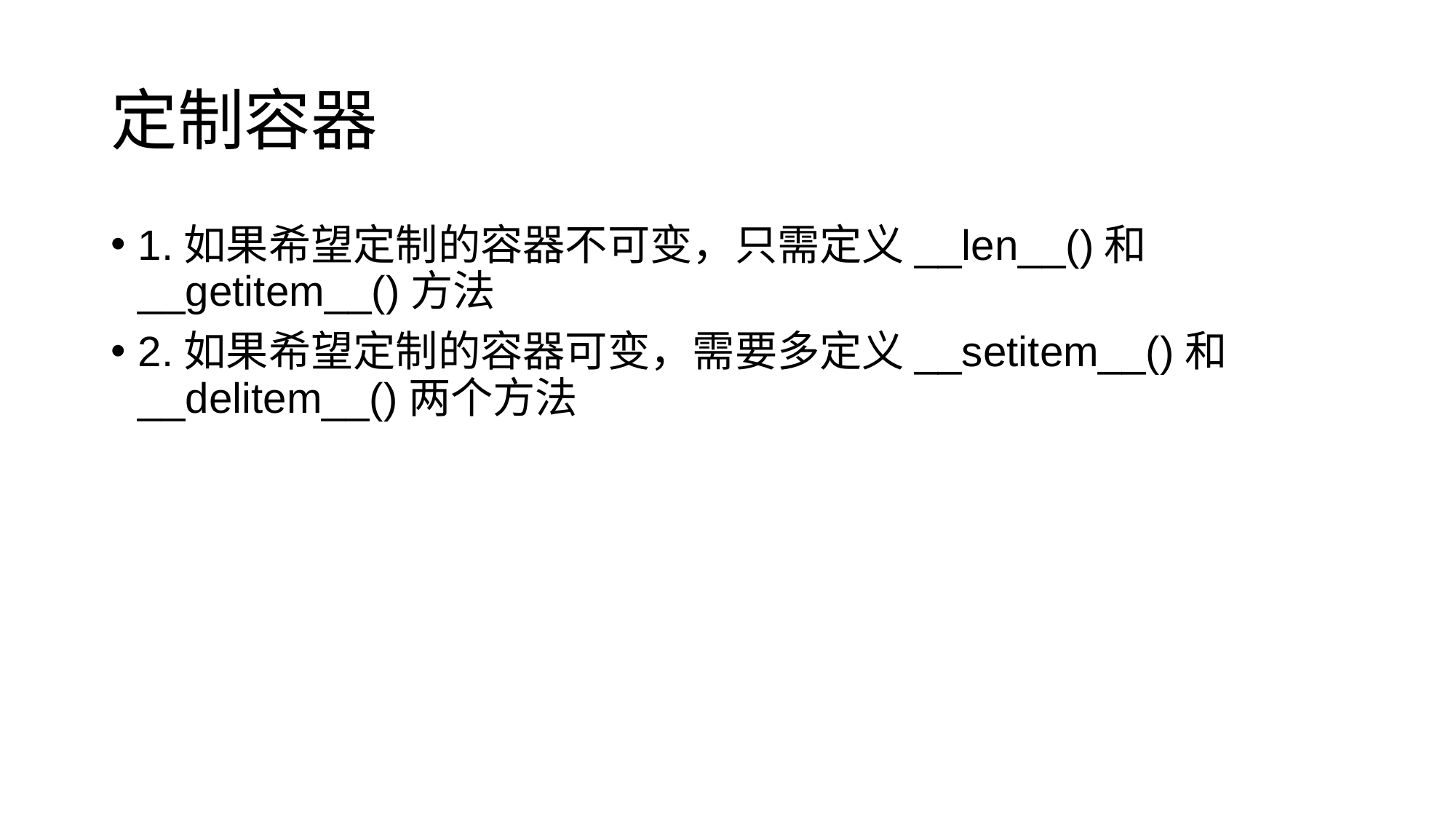

# 定制容器
1.如果希望定制的容器不可变，只需定义__len__()和__getitem__()方法
2.如果希望定制的容器可变，需要多定义__setitem__()和__delitem__()两个方法